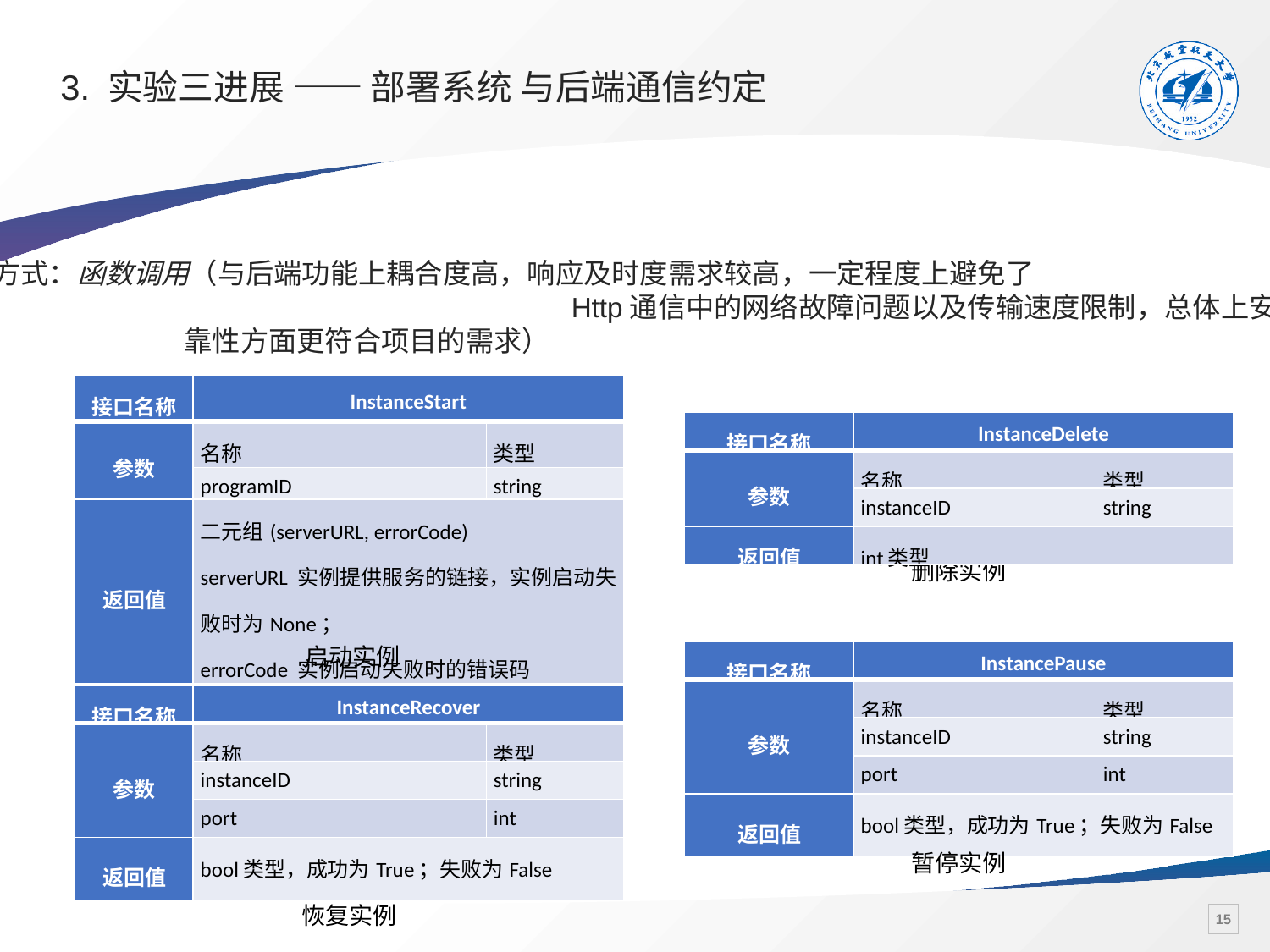

# 3. 实验三进展 —— 部署系统 与后端通信约定
通信方式：函数调用（与后端功能上耦合度高，响应及时度需求较高，一定程度上避免了
					Http通信中的网络故障问题以及传输速度限制，总体上安全性和可
                                      靠性方面更符合项目的需求）
| 接口名称 | InstanceStart |  |
| --- | --- | --- |
| 参数 | 名称 | 类型 |
|  | programID | string |
| 返回值 | 二元组(serverURL, errorCode) serverURL 实例提供服务的链接，实例启动失败时为None； errorCode 实例启动失败时的错误码 |  |
| 接口名称 | InstanceDelete |  |
| --- | --- | --- |
| 参数 | 名称 | 类型 |
|  | instanceID | string |
| 返回值 | int类型 |  |
删除实例
启动实例
| 接口名称 | InstancePause |  |
| --- | --- | --- |
| 参数 | 名称 | 类型 |
|  | instanceID | string |
|  | port | int |
| 返回值 | bool类型，成功为True；失败为False |  |
| 接口名称 | InstanceRecover |  |
| --- | --- | --- |
| 参数 | 名称 | 类型 |
|  | instanceID | string |
|  | port | int |
| 返回值 | bool类型，成功为True；失败为False |  |
暂停实例
恢复实例